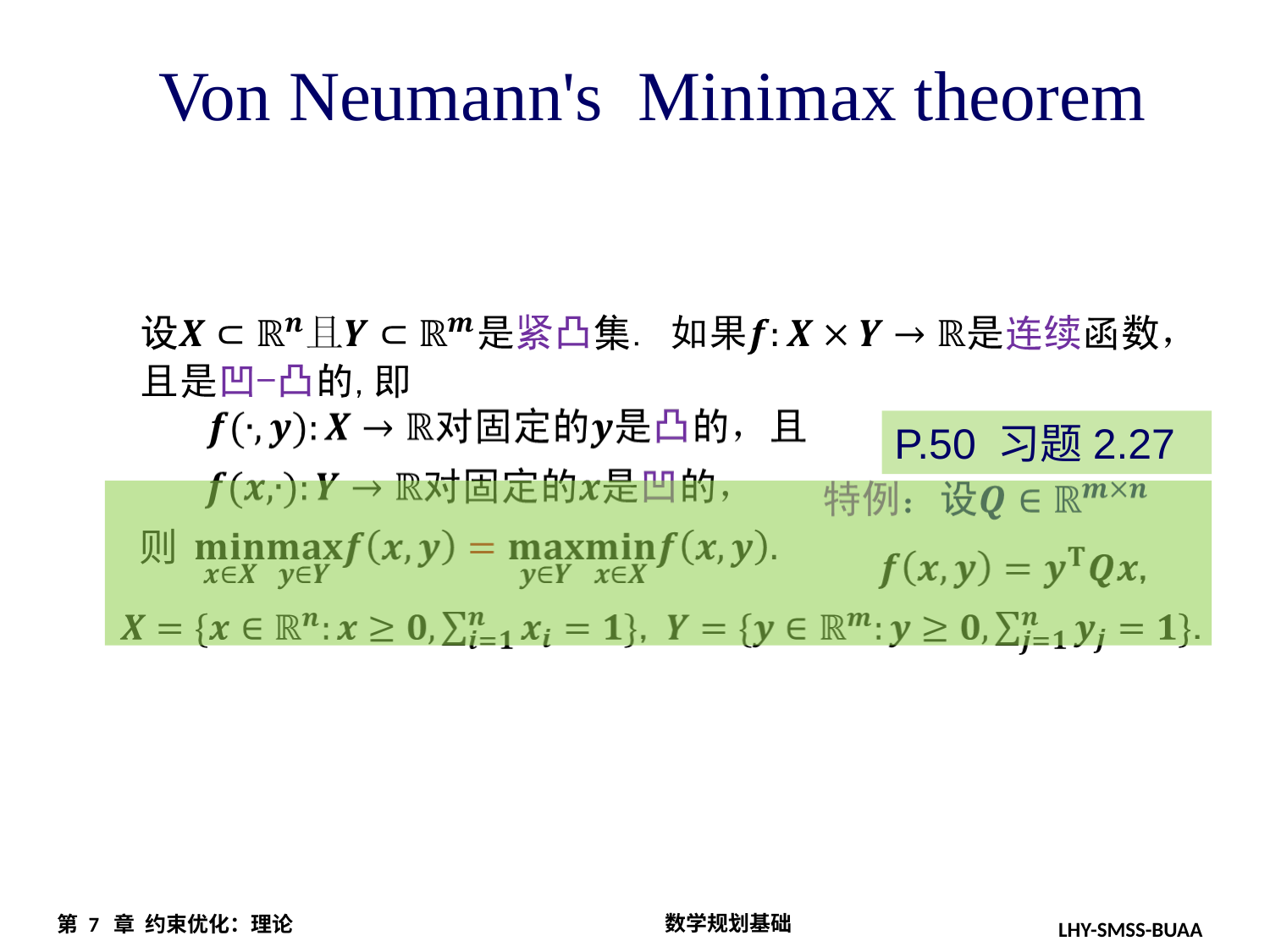

Von Neumann's  Minimax theorem

P.50 习题2.27

则